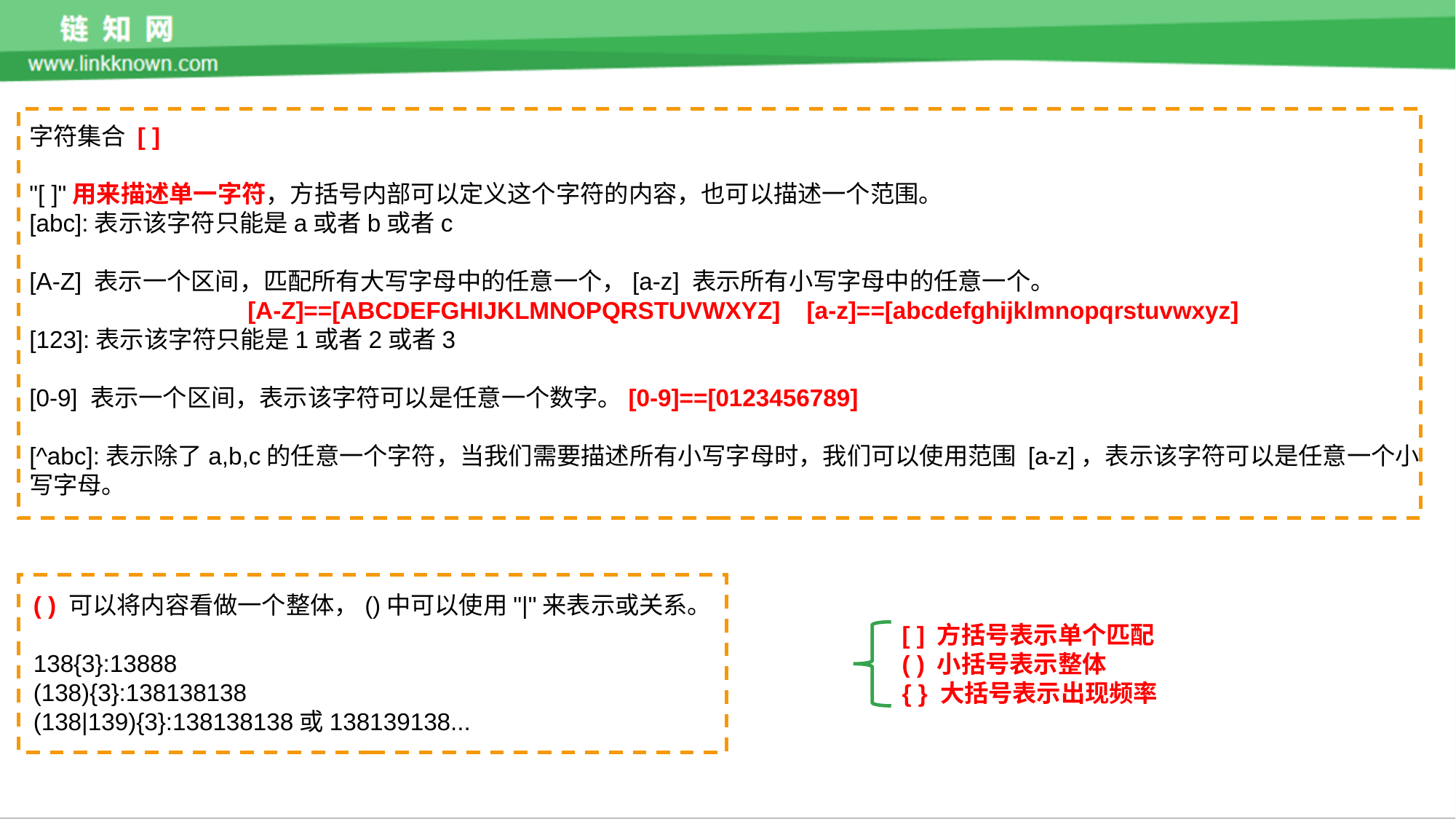

字符集合 [ ]

"[ ]"用来描述单一字符，方括号内部可以定义这个字符的内容，也可以描述一个范围。
[abc]:表示该字符只能是a或者b或者c

[A-Z] 表示一个区间，匹配所有大写字母中的任意一个，[a-z] 表示所有小写字母中的任意一个。
		[A-Z]==[ABCDEFGHIJKLMNOPQRSTUVWXYZ]	  [a-z]==[abcdefghijklmnopqrstuvwxyz]
[123]:表示该字符只能是1或者2或者3

[0-9] 表示一个区间，表示该字符可以是任意一个数字。[0-9]==[0123456789]

[^abc]:表示除了a,b,c的任意一个字符，当我们需要描述所有小写字母时，我们可以使用范围 [a-z]，表示该字符可以是任意一个小写字母。

( ) 可以将内容看做一个整体，()中可以使用"|"来表示或关系。

138{3}:13888
(138){3}:138138138
(138|139){3}:138138138或138139138...
[ ] 方括号表示单个匹配
( ) 小括号表示整体
{ } 大括号表示出现频率